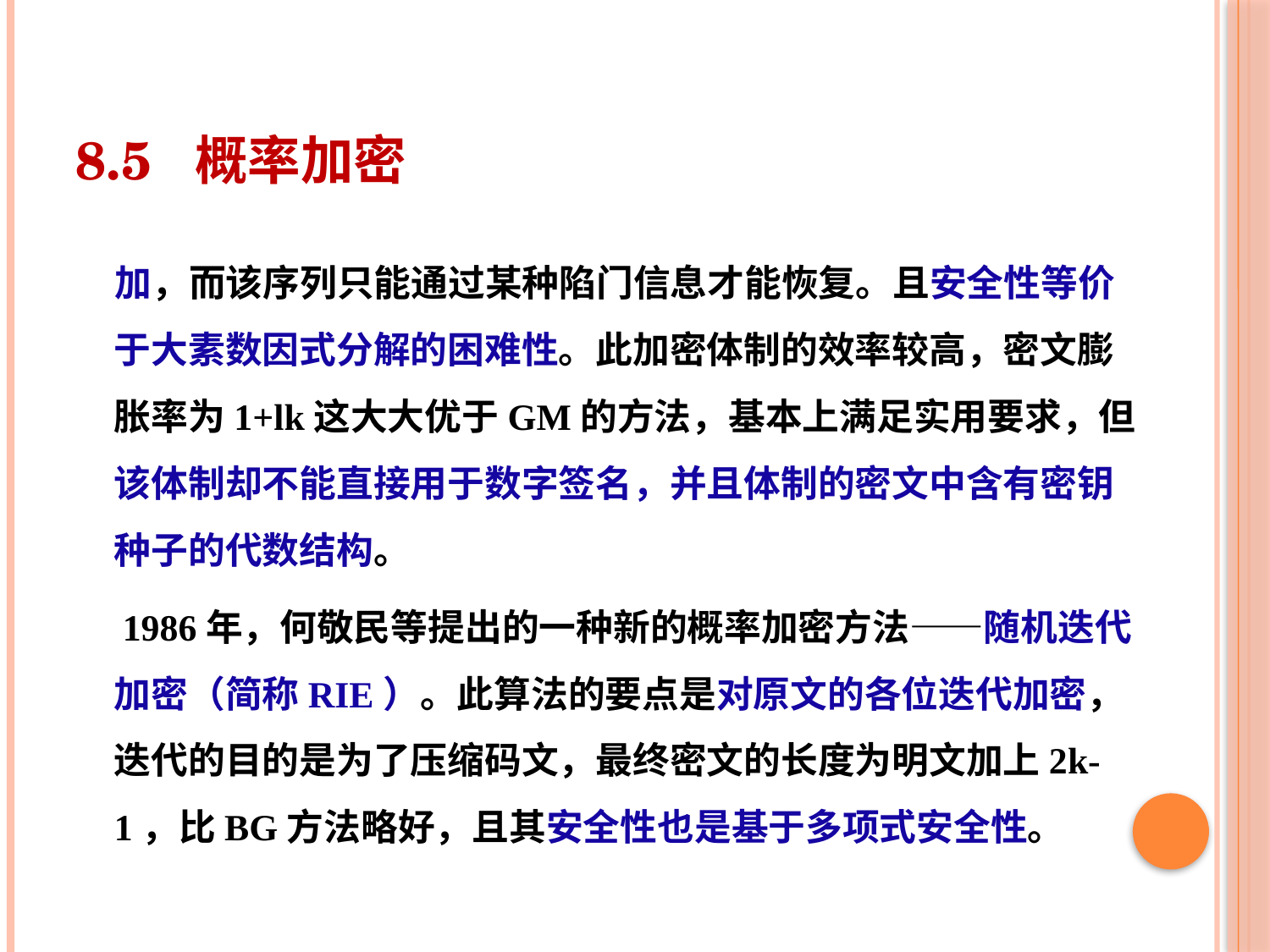

# 8.5  概率加密
   加，而该序列只能通过某种陷门信息才能恢复。且安全性等价于大素数因式分解的困难性。此加密体制的效率较高，密文膨胀率为1+lk这大大优于GM的方法，基本上满足实用要求，但该体制却不能直接用于数字签名，并且体制的密文中含有密钥种子的代数结构。
     1986年，何敬民等提出的一种新的概率加密方法——随机迭代加密（简称RIE）。此算法的要点是对原文的各位迭代加密，迭代的目的是为了压缩码文，最终密文的长度为明文加上2k-1，比BG方法略好，且其安全性也是基于多项式安全性。